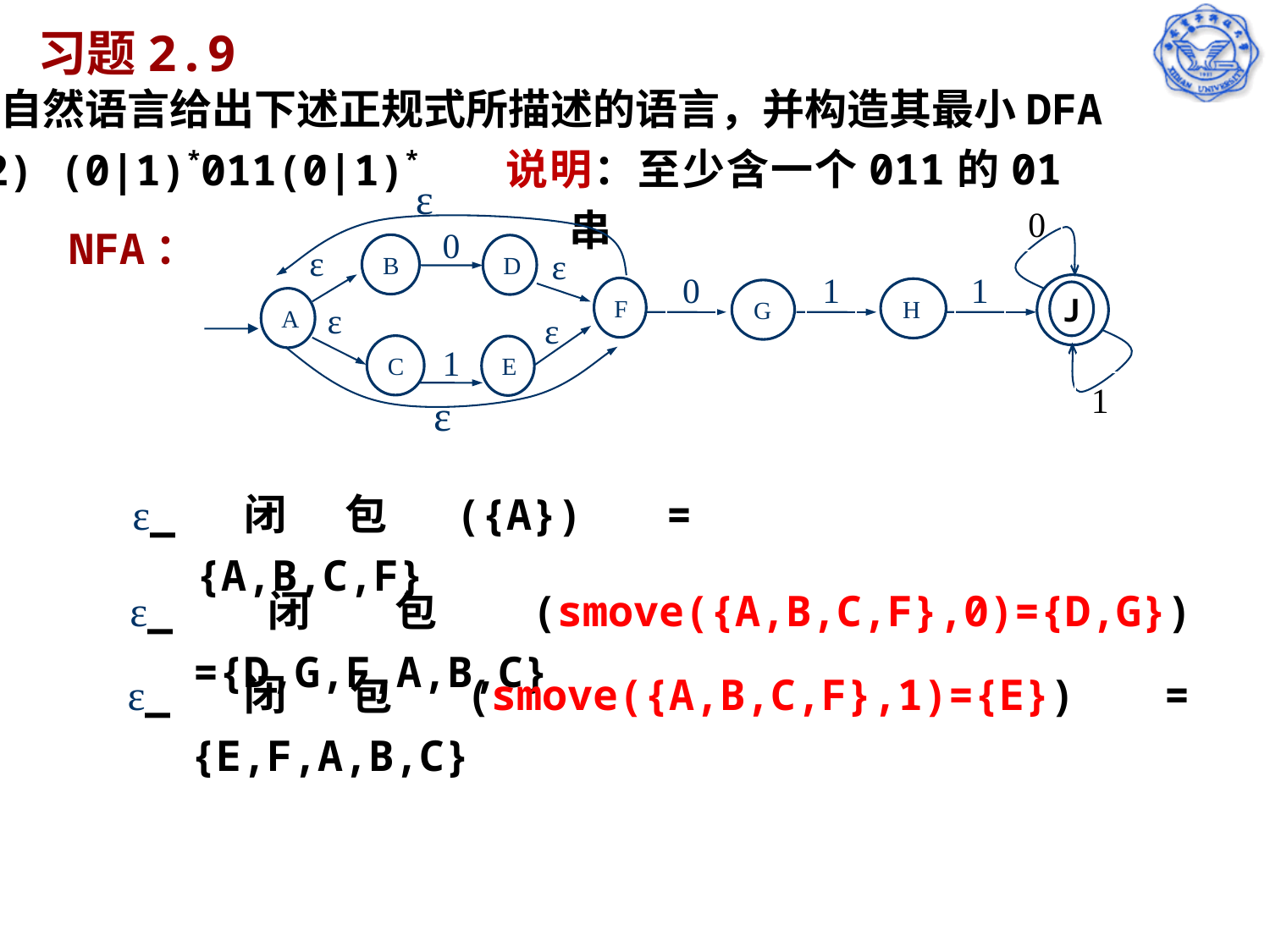

# 习题2.9
用自然语言给出下述正规式所描述的语言，并构造其最小DFA
(2) (0|1)*011(0|1)*
说明：至少含一个011的01串
ε

0
B
D
ε
ε

F

A
ε
ε

1
C
E

ε
0

0
1
1
H
G

J

1
NFA：
ε_闭包({A}) = {A,B,C,F}
ε_闭包(smove({A,B,C,F},0)={D,G}) ={D,G,F,A,B,C}
ε_闭包(smove({A,B,C,F},1)={E}) = {E,F,A,B,C}